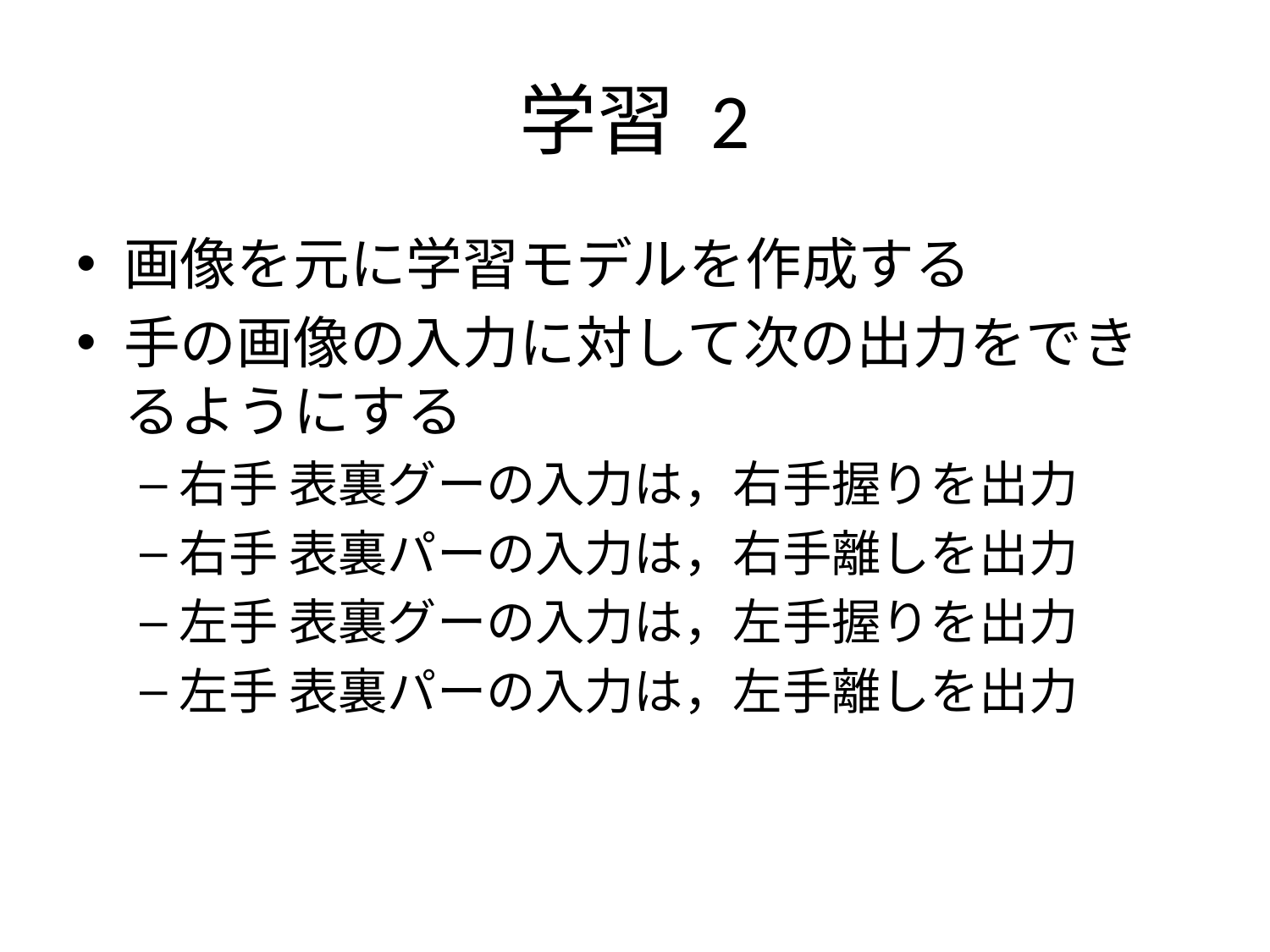

# 学習 2
画像を元に学習モデルを作成する
手の画像の入力に対して次の出力をできるようにする
右手 表裏グーの入力は，右手握りを出力
右手 表裏パーの入力は，右手離しを出力
左手 表裏グーの入力は，左手握りを出力
左手 表裏パーの入力は，左手離しを出力